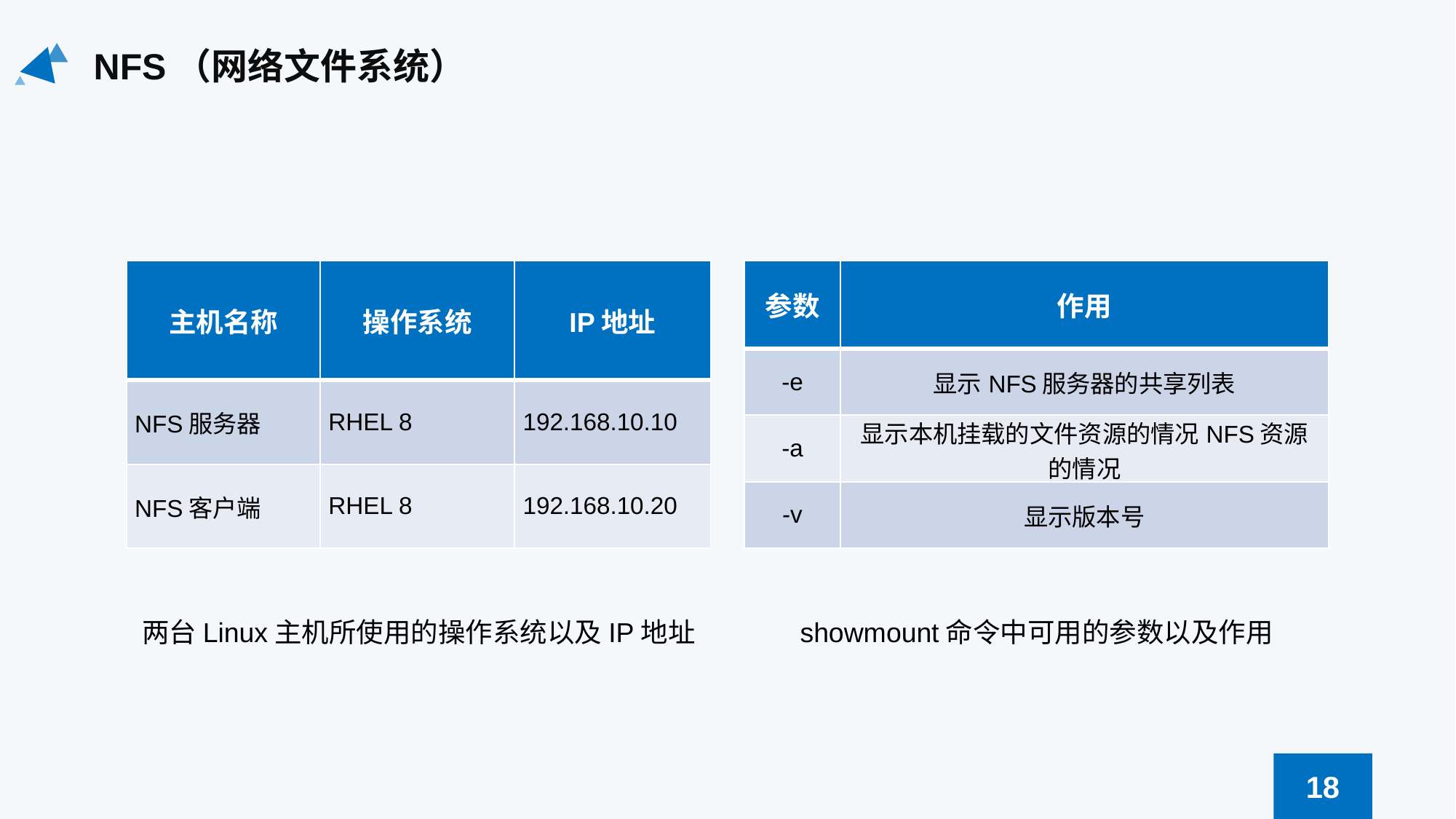

NFS（网络文件系统）

| 主机名称 | 操作系统 | IP地址 |
| --- | --- | --- |
| NFS服务器 | RHEL 8 | 192.168.10.10 |
| NFS客户端 | RHEL 8 | 192.168.10.20 |
| 参数 | 作用 |
| --- | --- |
| -e | 显示NFS服务器的共享列表 |
| -a | 显示本机挂载的文件资源的情况NFS资源的情况 |
| -v | 显示版本号 |
两台Linux主机所使用的操作系统以及IP地址
showmount命令中可用的参数以及作用

18